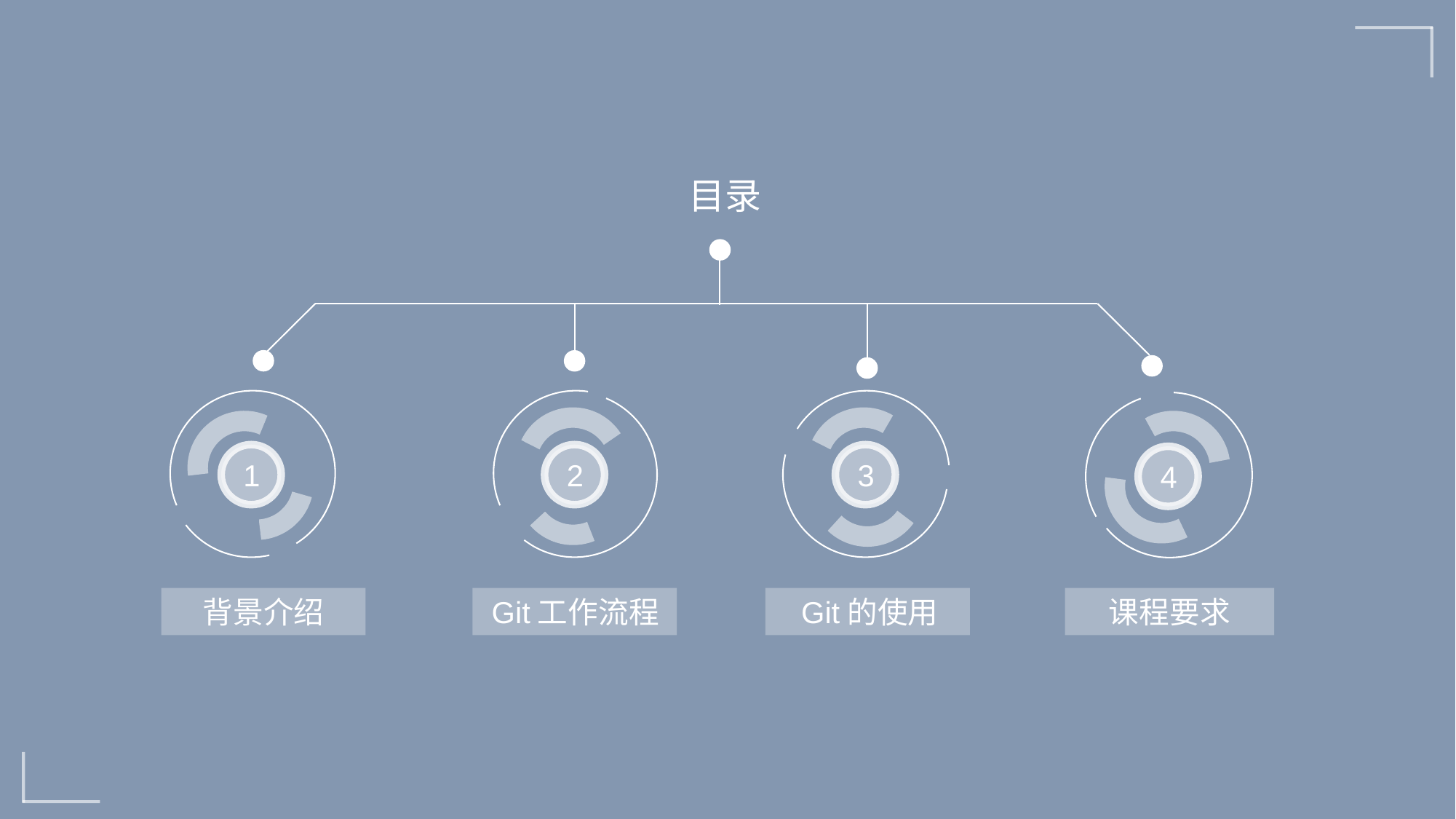

目录

2

3

1

4
背景介绍
 Git工作流程
   Git的使用
课程要求